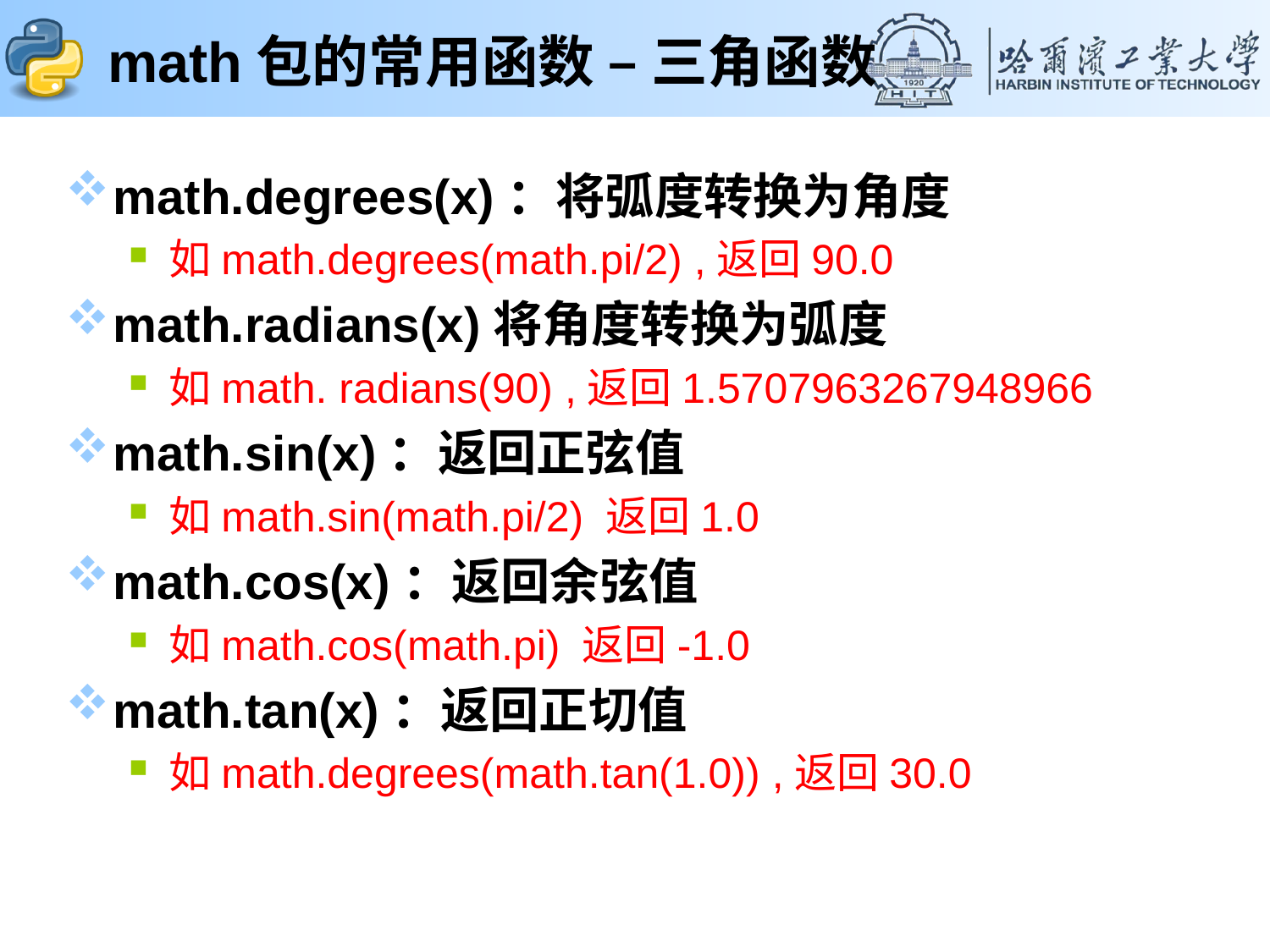

# math包的常用函数 – 三角函数
math.degrees(x)：将弧度转换为角度
如math.degrees(math.pi/2) ,返回90.0
math.radians(x)将角度转换为弧度
如math. radians(90) ,返回1.5707963267948966
math.sin(x)：返回正弦值
如math.sin(math.pi/2) 返回1.0
math.cos(x)：返回余弦值
如math.cos(math.pi) 返回-1.0
math.tan(x)：返回正切值
如math.degrees(math.tan(1.0)) ,返回30.0